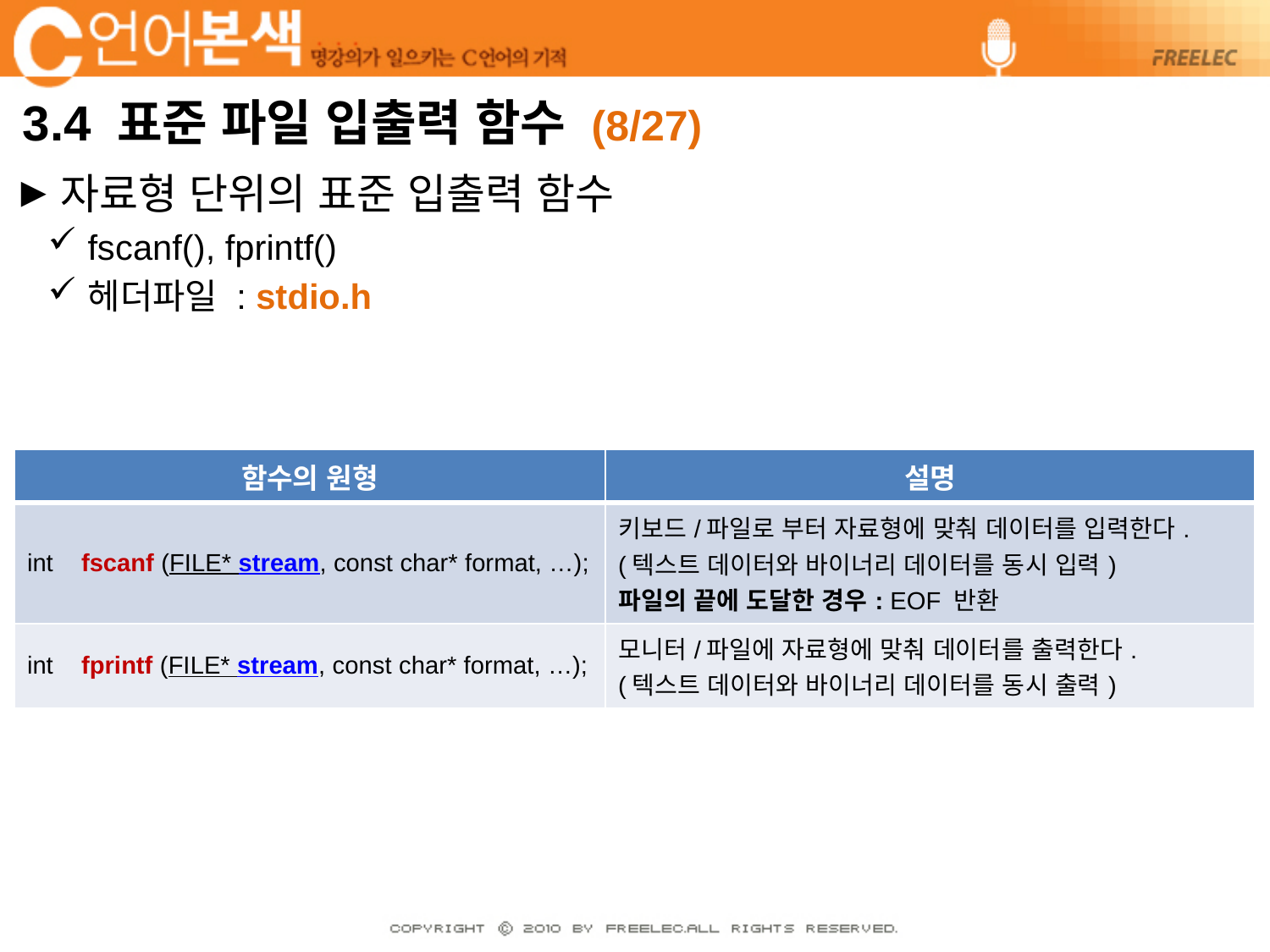

# 3.4 표준 파일 입출력 함수 (8/27)
자료형 단위의 표준 입출력 함수
fscanf(), fprintf()
헤더파일 : stdio.h

| 함수의 원형 | 설명 |
| --- | --- |
| int fscanf (FILE\* stream, const char\* format, …); | 키보드/파일로 부터 자료형에 맞춰 데이터를 입력한다. (텍스트 데이터와 바이너리 데이터를 동시 입력) 파일의 끝에 도달한 경우: EOF 반환 |
| int fprintf (FILE\* stream, const char\* format, …); | 모니터/파일에 자료형에 맞춰 데이터를 출력한다. (텍스트 데이터와 바이너리 데이터를 동시 출력) |